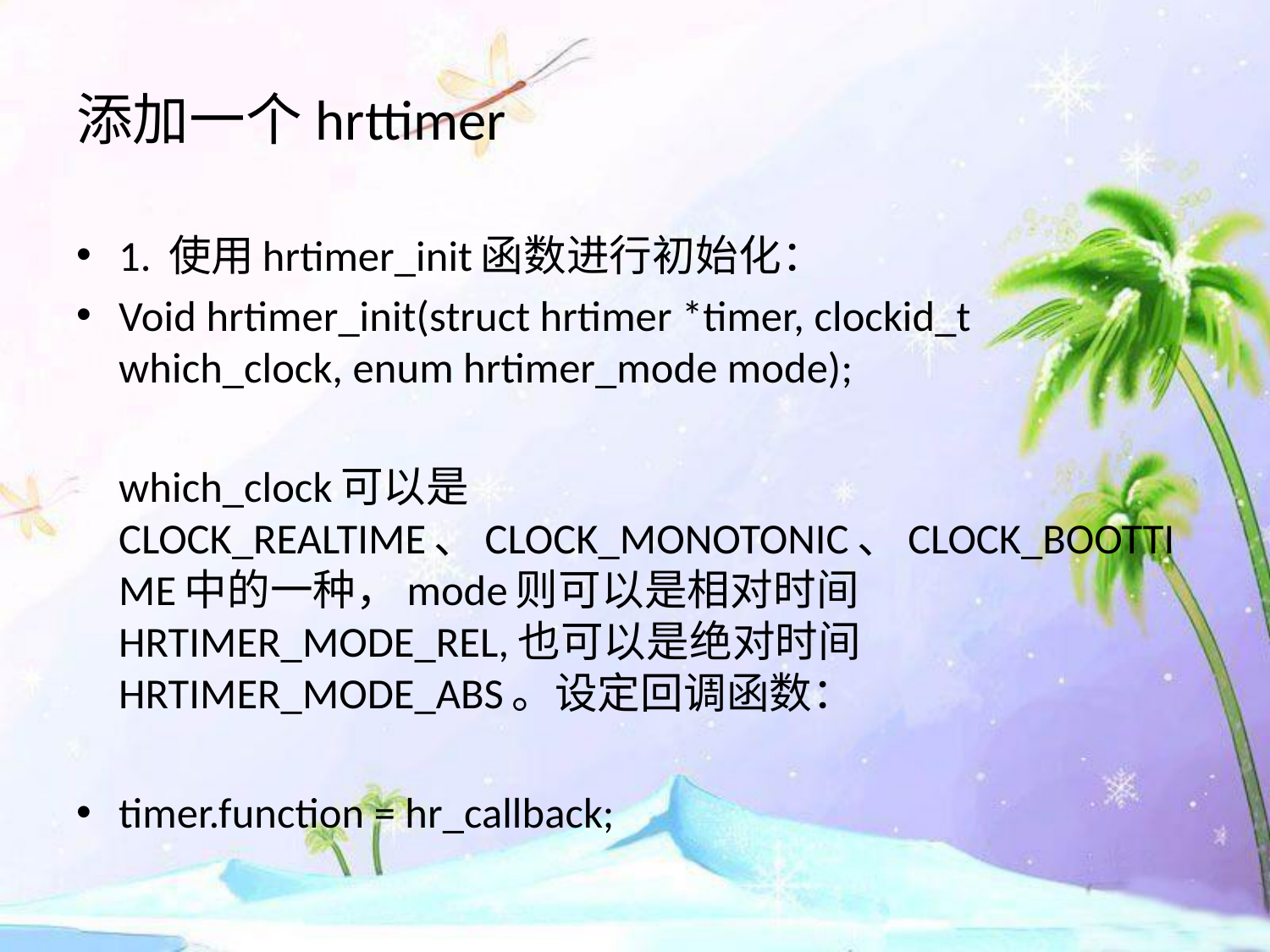

# 添加一个hrttimer
1. 使用hrtimer_init函数进行初始化：
Void hrtimer_init(struct hrtimer *timer, clockid_t which_clock, enum hrtimer_mode mode);

		which_clock可以是CLOCK_REALTIME、CLOCK_MONOTONIC、CLOCK_BOOTTIME中的一种，mode则可以是相对时间HRTIMER_MODE_REL,也可以是绝对时间HRTIMER_MODE_ABS。设定回调函数：

timer.function = hr_callback;